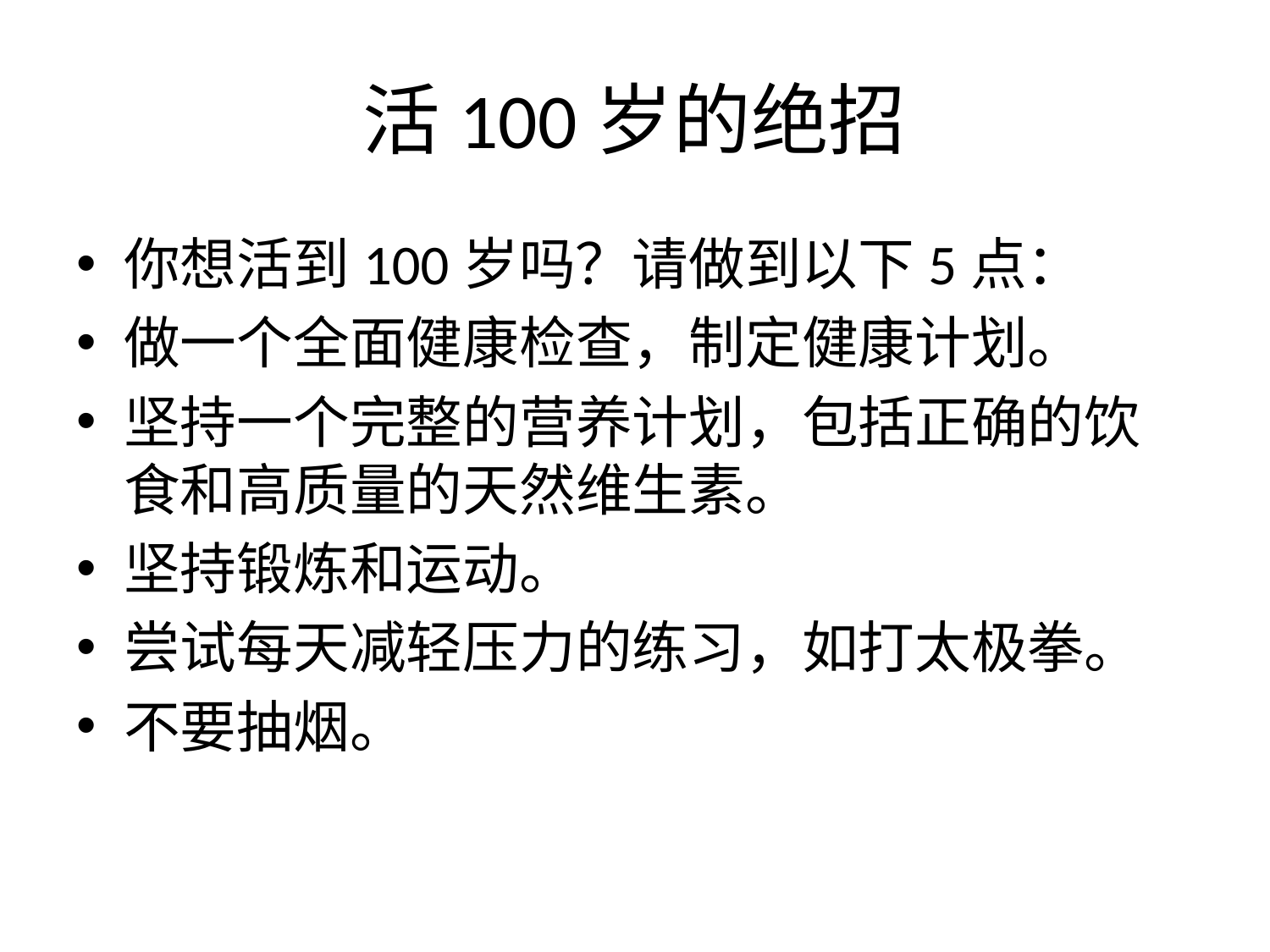

# 活100岁的绝招
你想活到100岁吗？请做到以下5点：
做一个全面健康检查，制定健康计划。
坚持一个完整的营养计划，包括正确的饮食和高质量的天然维生素。
坚持锻炼和运动。
尝试每天减轻压力的练习，如打太极拳。
不要抽烟。